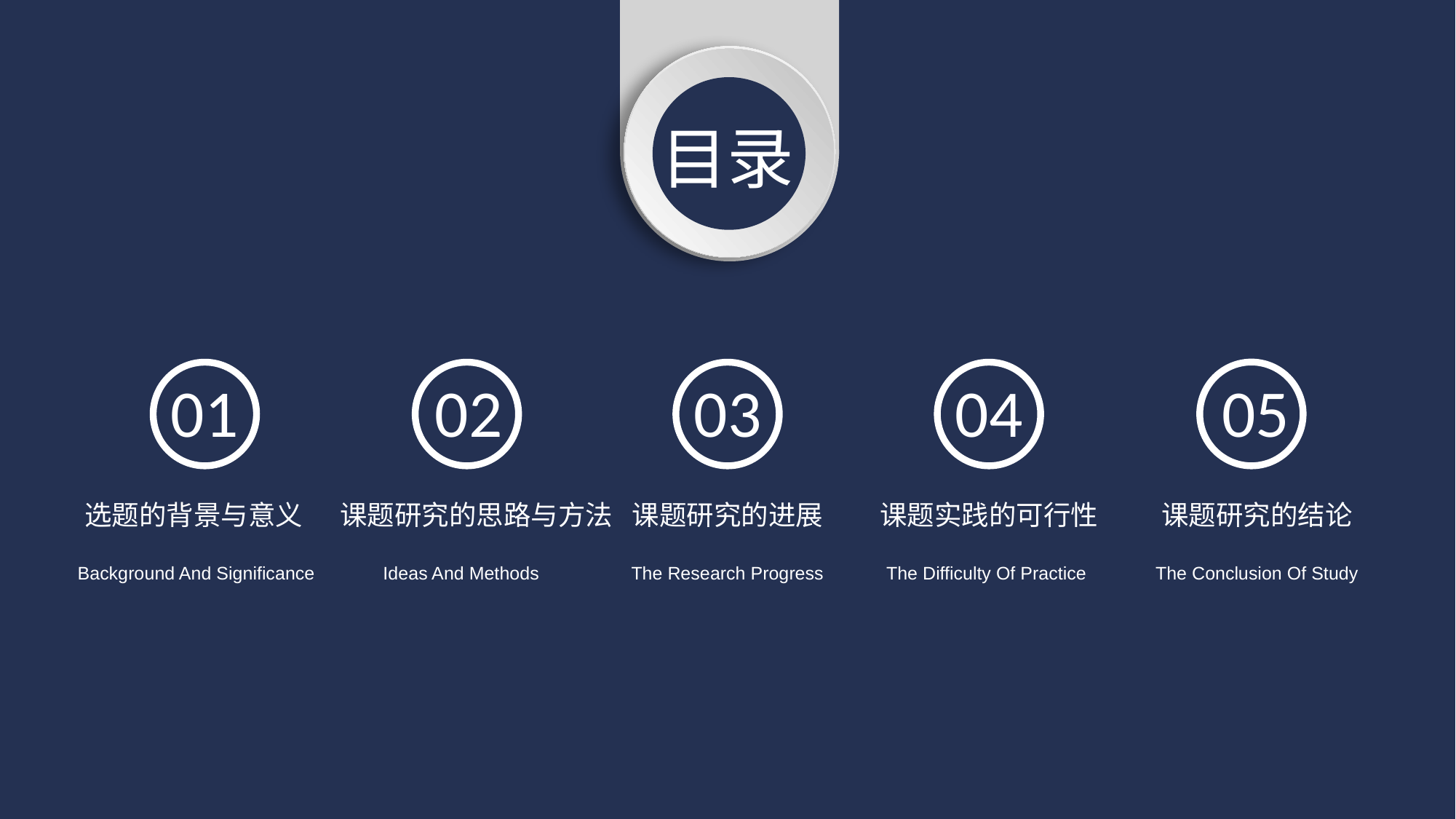

目录

01
02
03
04
05
选题的背景与意义
课题研究的思路与方法
课题研究的进展
课题实践的可行性
课题研究的结论
 Background And Significance
Ideas And Methods
The Research Progress
The Difficulty Of Practice
The Conclusion Of Study